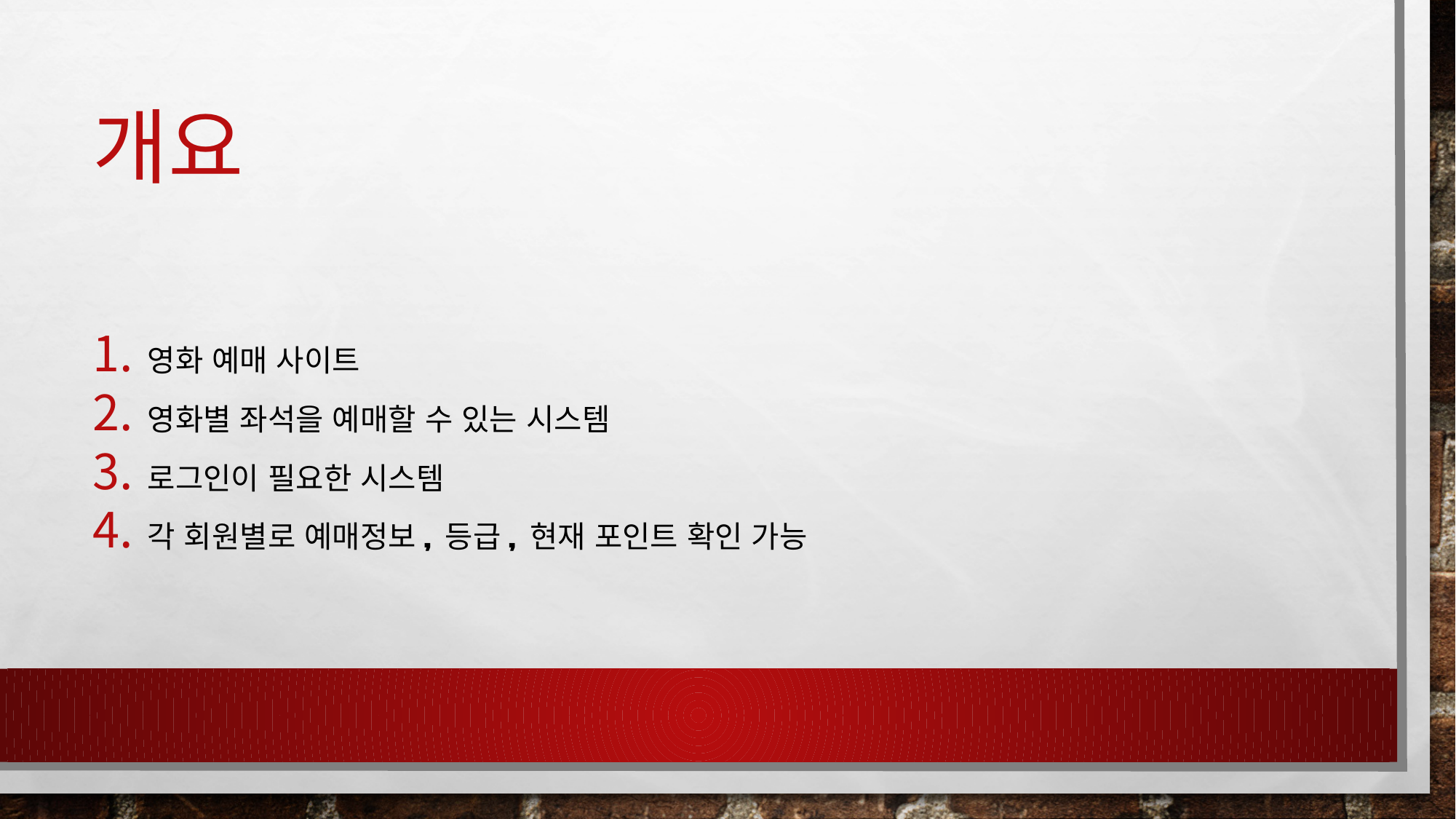

# 개요
영화 예매 사이트
영화별 좌석을 예매할 수 있는 시스템
로그인이 필요한 시스템
각 회원별로 예매정보, 등급, 현재 포인트 확인 가능